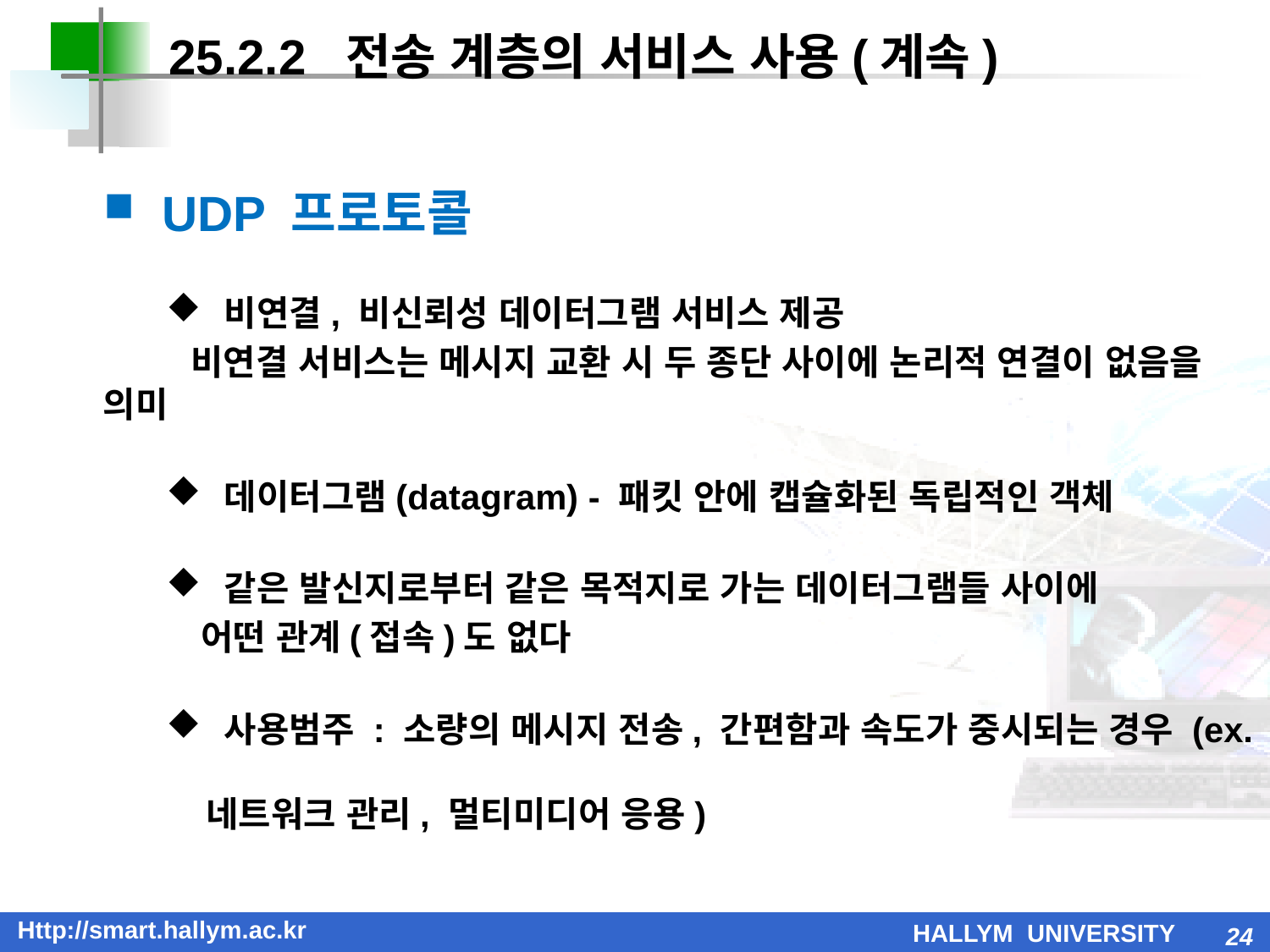

25.2.2  전송 계층의 서비스 사용(계속)

 UDP 프로토콜
 비연결, 비신뢰성 데이터그램 서비스 제공
        비연결 서비스는 메시지 교환 시 두 종단 사이에 논리적 연결이 없음을 의미
 데이터그램(datagram) - 패킷 안에 캡슐화된 독립적인 객체
 같은 발신지로부터 같은 목적지로 가는 데이터그램들 사이에
         어떤 관계(접속)도 없다
 사용범주 : 소량의 메시지 전송, 간편함과 속도가 중시되는 경우 (ex. 네트워크 관리, 멀티미디어 응용)
24